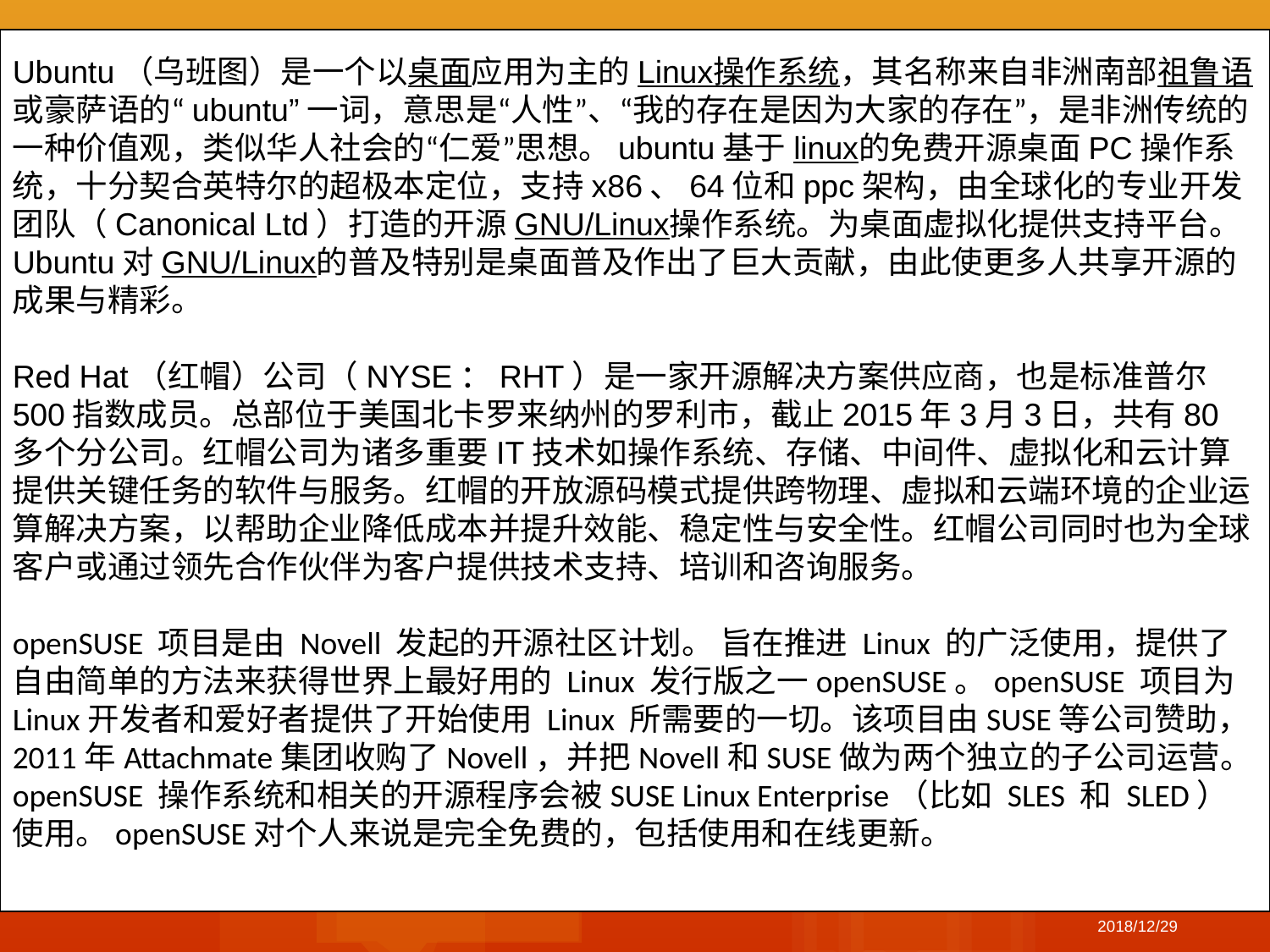

#

Ubuntu（乌班图）是一个以桌面应用为主的Linux操作系统，其名称来自非洲南部祖鲁语或豪萨语的“ubuntu”一词，意思是“人性”、“我的存在是因为大家的存在”，是非洲传统的一种价值观，类似华人社会的“仁爱”思想。ubuntu基于linux的免费开源桌面PC操作系统，十分契合英特尔的超极本定位，支持x86、64位和ppc架构，由全球化的专业开发团队（Canonical Ltd）打造的开源GNU/Linux操作系统。为桌面虚拟化提供支持平台。Ubuntu对GNU/Linux的普及特别是桌面普及作出了巨大贡献，由此使更多人共享开源的成果与精彩。

Red Hat（红帽）公司（NYSE：RHT）是一家开源解决方案供应商，也是标准普尔500指数成员。总部位于美国北卡罗来纳州的罗利市，截止2015年3月3日，共有80多个分公司。红帽公司为诸多重要IT技术如操作系统、存储、中间件、虚拟化和云计算提供关键任务的软件与服务。红帽的开放源码模式提供跨物理、虚拟和云端环境的企业运算解决方案，以帮助企业降低成本并提升效能、稳定性与安全性。红帽公司同时也为全球客户或通过领先合作伙伴为客户提供技术支持、培训和咨询服务。

openSUSE 项目是由 Novell 发起的开源社区计划。 旨在推进 Linux 的广泛使用，提供了自由简单的方法来获得世界上最好用的 Linux 发行版之一openSUSE。openSUSE 项目为 Linux开发者和爱好者提供了开始使用 Linux 所需要的一切。该项目由SUSE等公司赞助，2011年Attachmate集团收购了Novell，并把Novell和SUSE做为两个独立的子公司运营。openSUSE 操作系统和相关的开源程序会被SUSE Linux Enterprise（比如 SLES 和 SLED）使用。openSUSE对个人来说是完全免费的，包括使用和在线更新。

2018/12/29